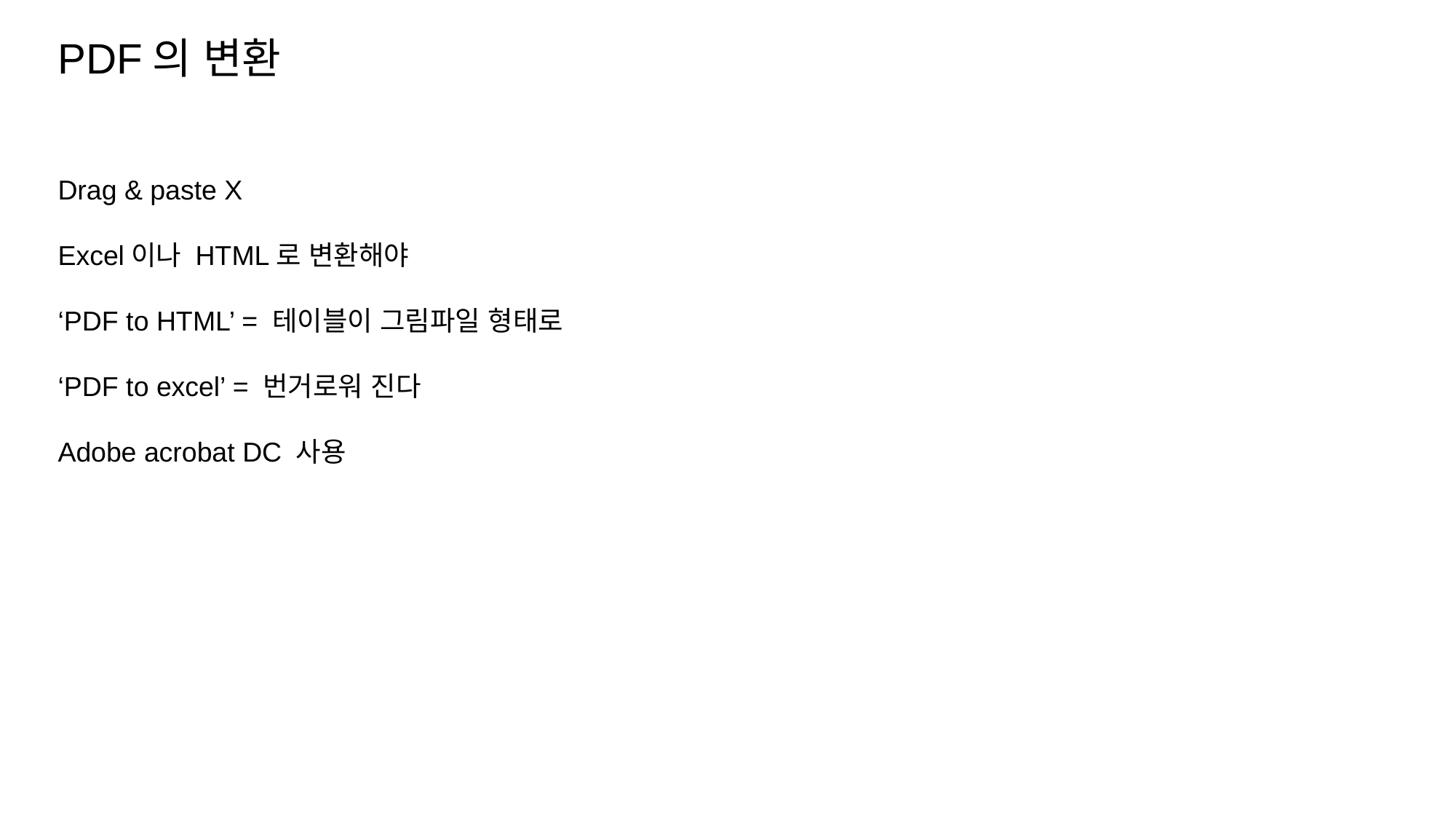

PDF의 변환
Drag & paste X

Excel이나 HTML로 변환해야

‘PDF to HTML’ = 테이블이 그림파일 형태로

‘PDF to excel’ = 번거로워 진다

Adobe acrobat DC 사용